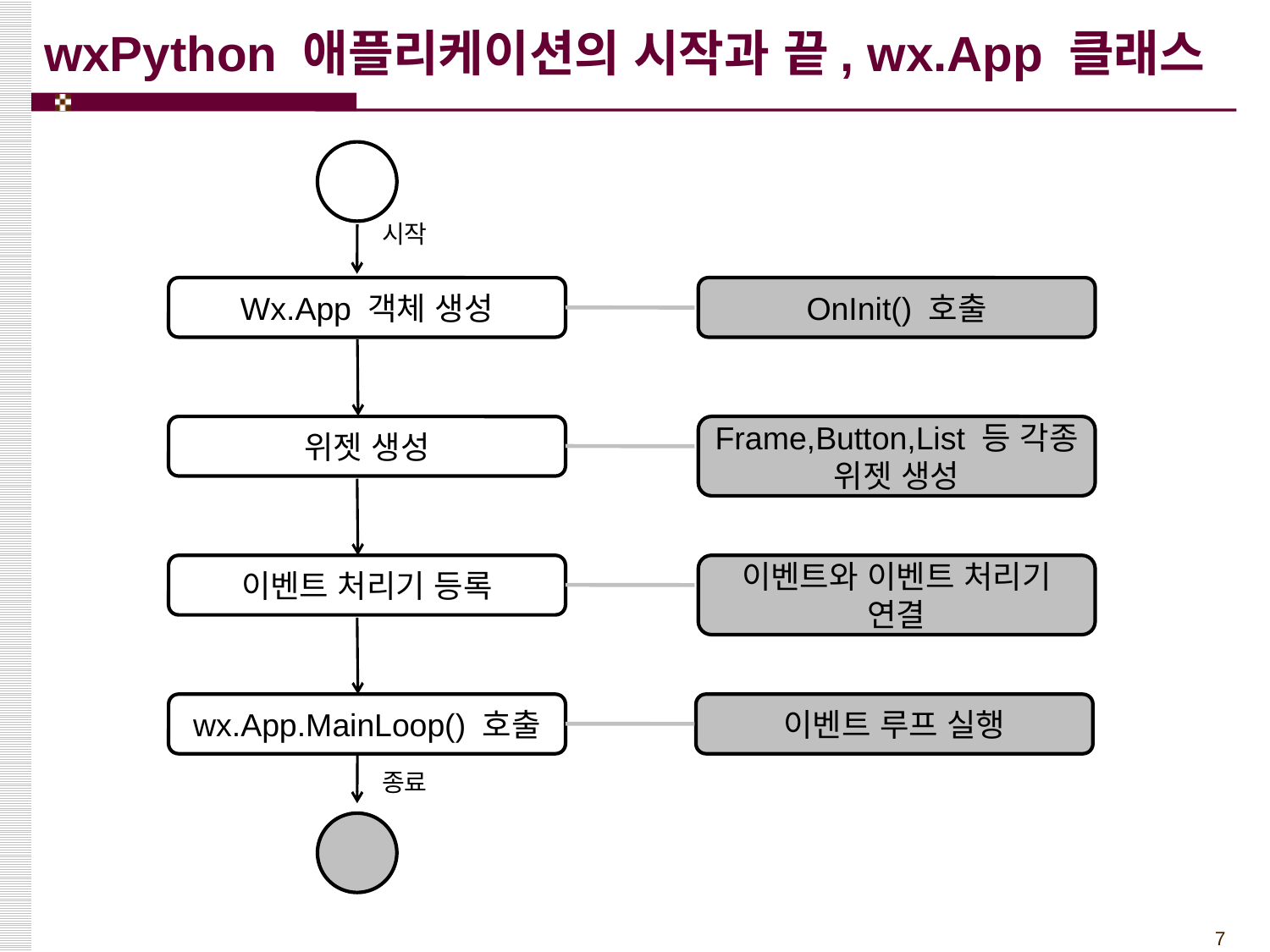

# wxPython 애플리케이션의 시작과 끝, wx.App 클래스

시작
Wx.App 객체 생성
OnInit() 호출
위젯 생성
Frame,Button,List 등 각종 위젯 생성
이벤트 처리기 등록
이벤트와 이벤트 처리기 연결
wx.App.MainLoop() 호출
이벤트 루프 실행
종료